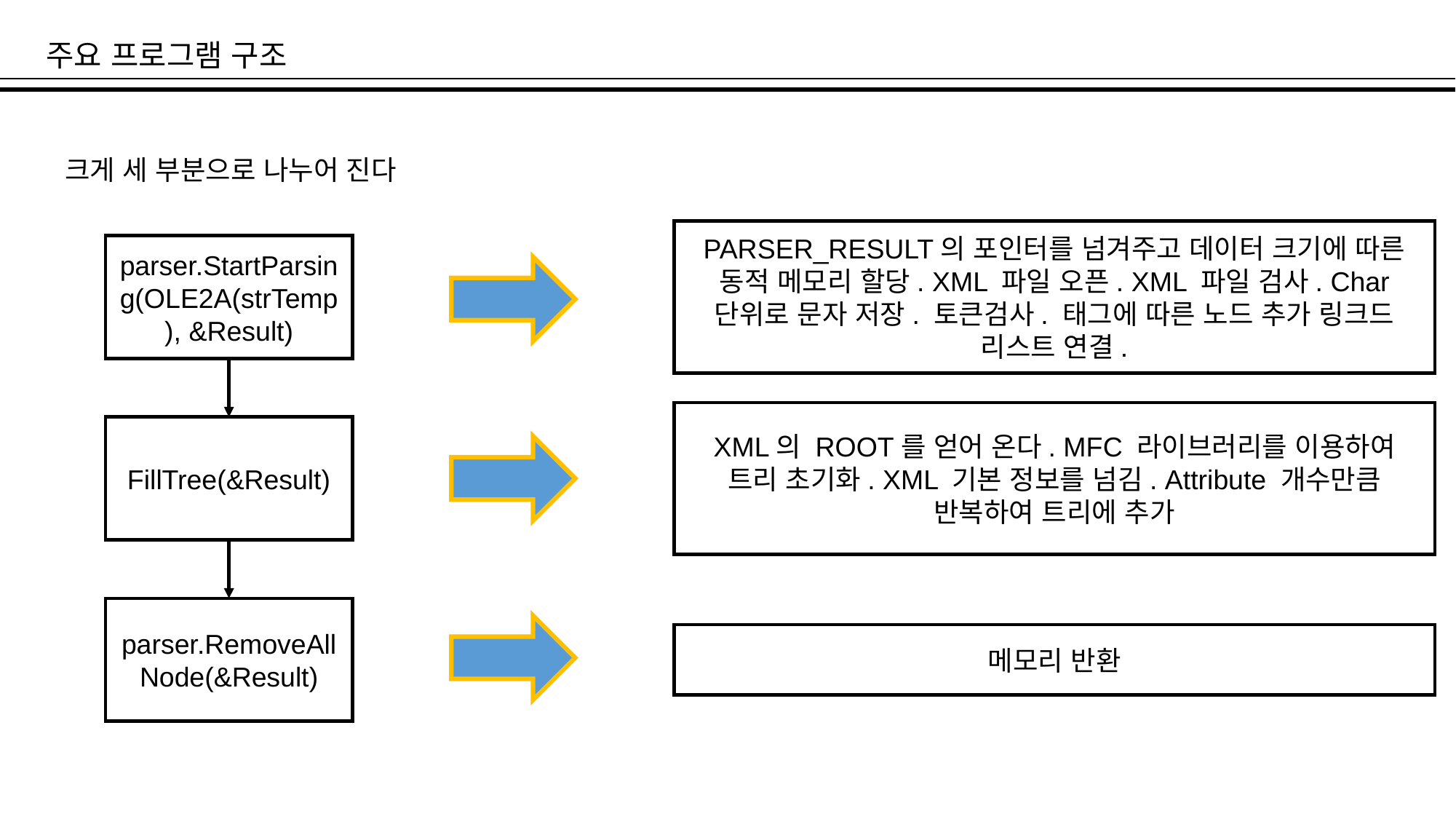

주요 프로그램 구조
크게 세 부분으로 나누어 진다
PARSER_RESULT의 포인터를 넘겨주고 데이터 크기에 따른 동적 메모리 할당. XML 파일 오픈. XML 파일 검사. Char 단위로 문자 저장. 토큰검사. 태그에 따른 노드 추가 링크드 리스트 연결.
parser.StartParsing(OLE2A(strTemp), &Result)

XML의 ROOT를 얻어 온다. MFC 라이브러리를 이용하여 트리 초기화. XML 기본 정보를 넘김. Attribute 개수만큼 반복하여 트리에 추가
FillTree(&Result)

parser.RemoveAllNode(&Result)

메모리 반환